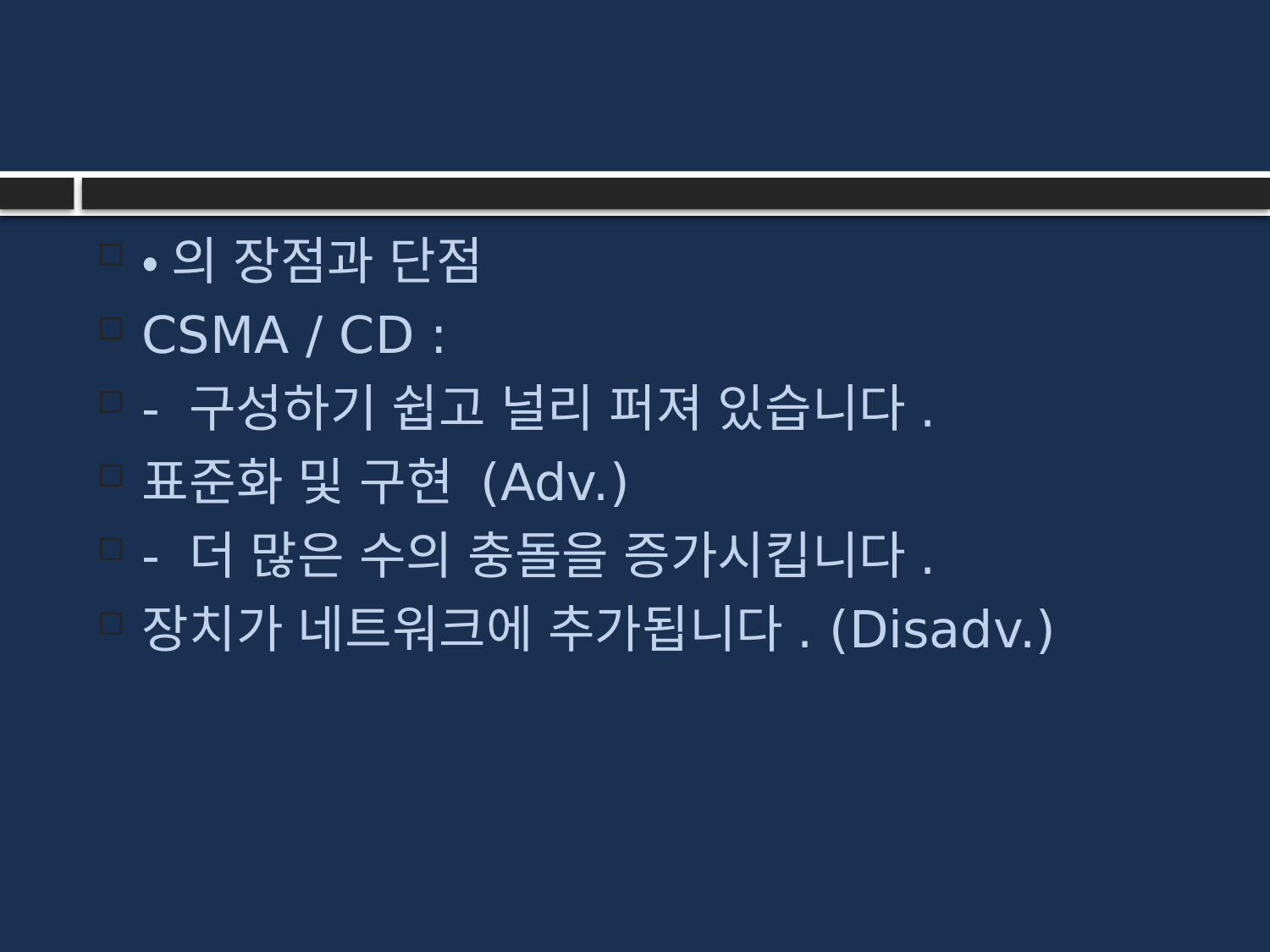

#
•의 장점과 단점
CSMA / CD :
- 구성하기 쉽고 널리 퍼져 있습니다.
표준화 및 구현 (Adv.)
- 더 많은 수의 충돌을 증가시킵니다.
장치가 네트워크에 추가됩니다. (Disadv.)